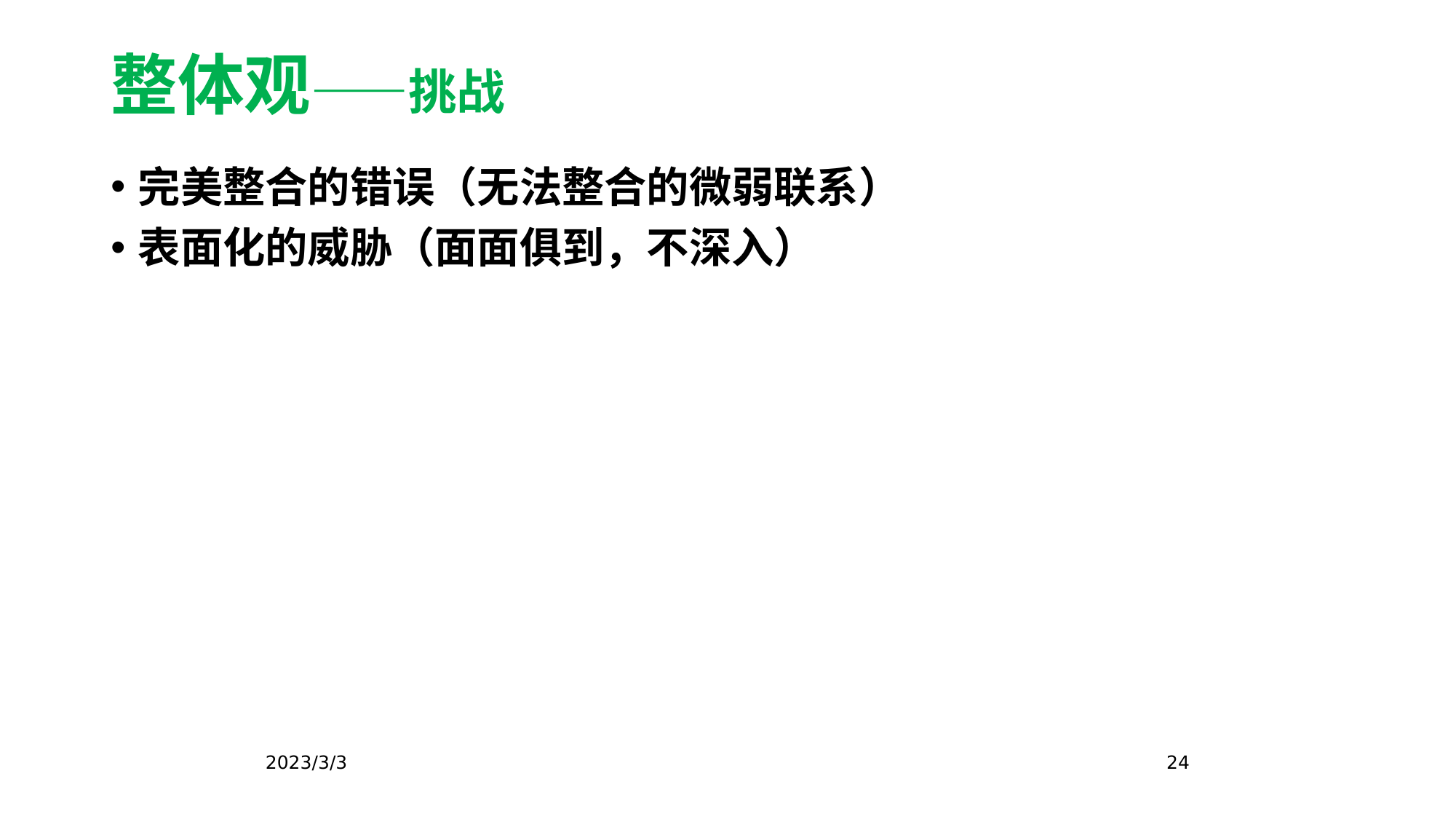

整体观——挑战
完美整合的错误（无法整合的微弱联系）
表面化的威胁（面面俱到，不深入）
2023/3/3
24